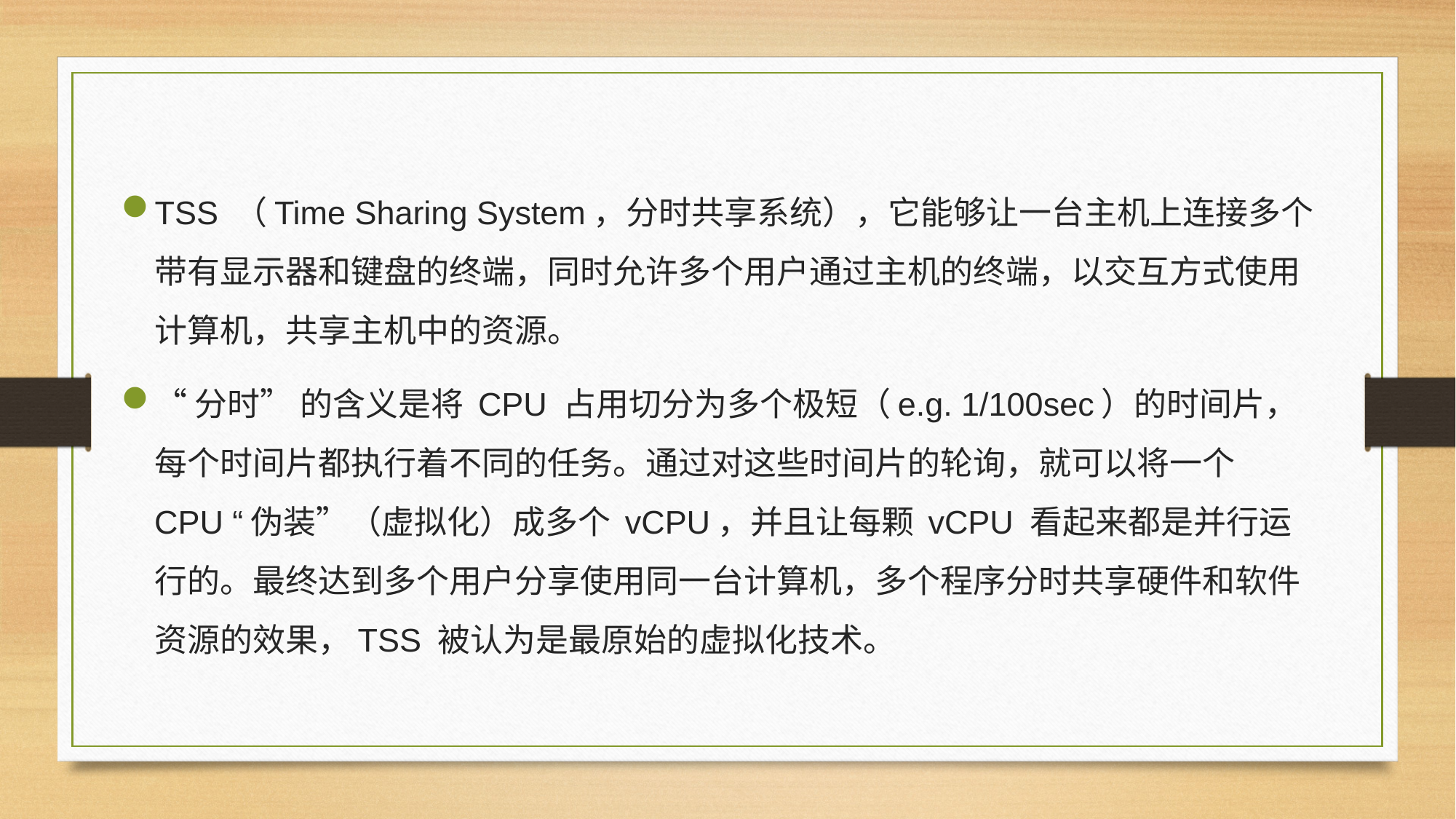

TSS （Time Sharing System，分时共享系统），它能够让一台主机上连接多个带有显示器和键盘的终端，同时允许多个用户通过主机的终端，以交互方式使用计算机，共享主机中的资源。
“分时” 的含义是将 CPU 占用切分为多个极短（e.g. 1/100sec）的时间片，每个时间片都执行着不同的任务。通过对这些时间片的轮询，就可以将一个 CPU “伪装”（虚拟化）成多个 vCPU，并且让每颗 vCPU 看起来都是并行运行的。最终达到多个用户分享使用同一台计算机，多个程序分时共享硬件和软件资源的效果，TSS 被认为是最原始的虚拟化技术。